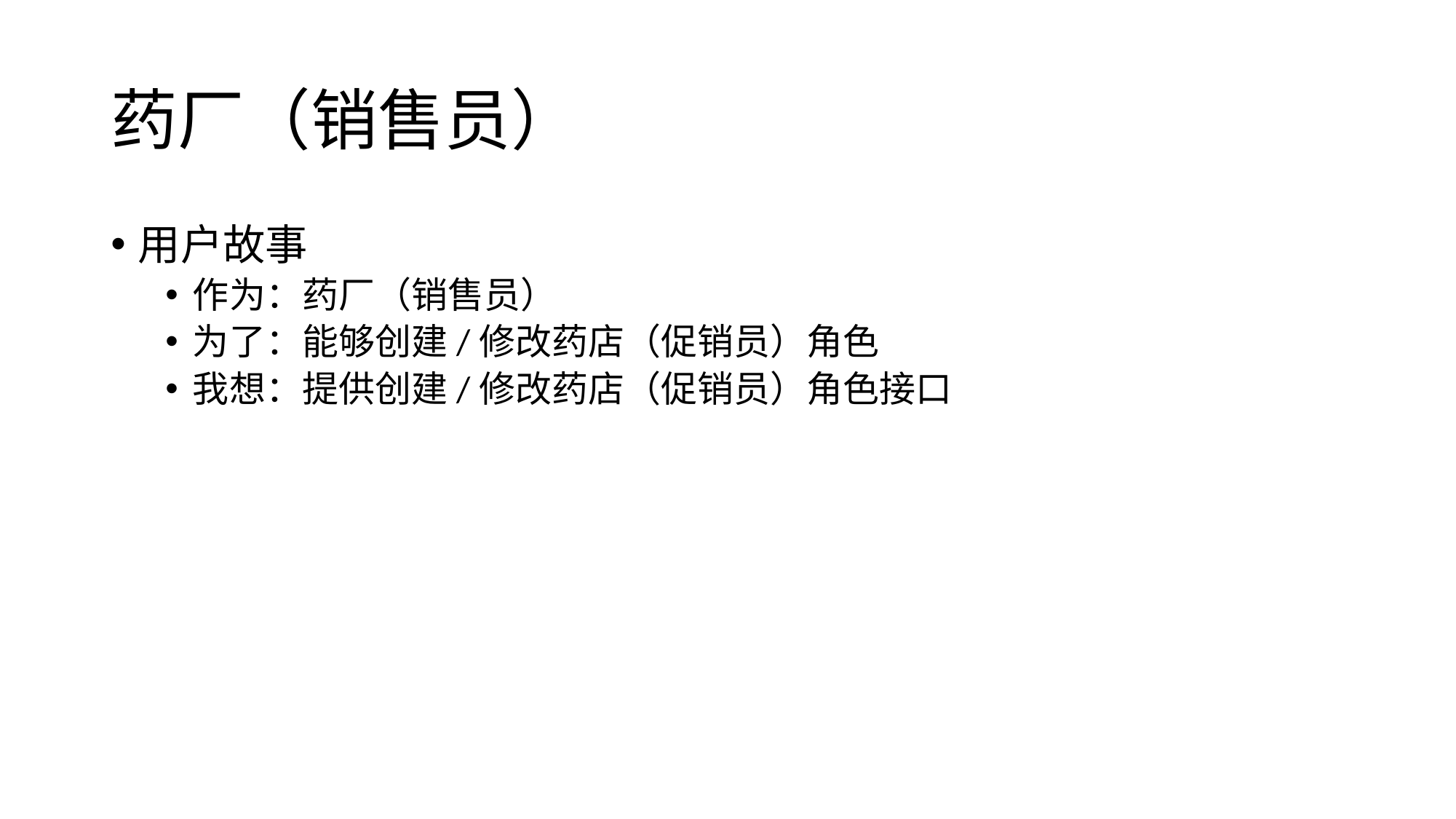

# 药厂（销售员）
用户故事
作为：药厂（销售员）
为了：能够创建/修改药店（促销员）角色
我想：提供创建/修改药店（促销员）角色接口